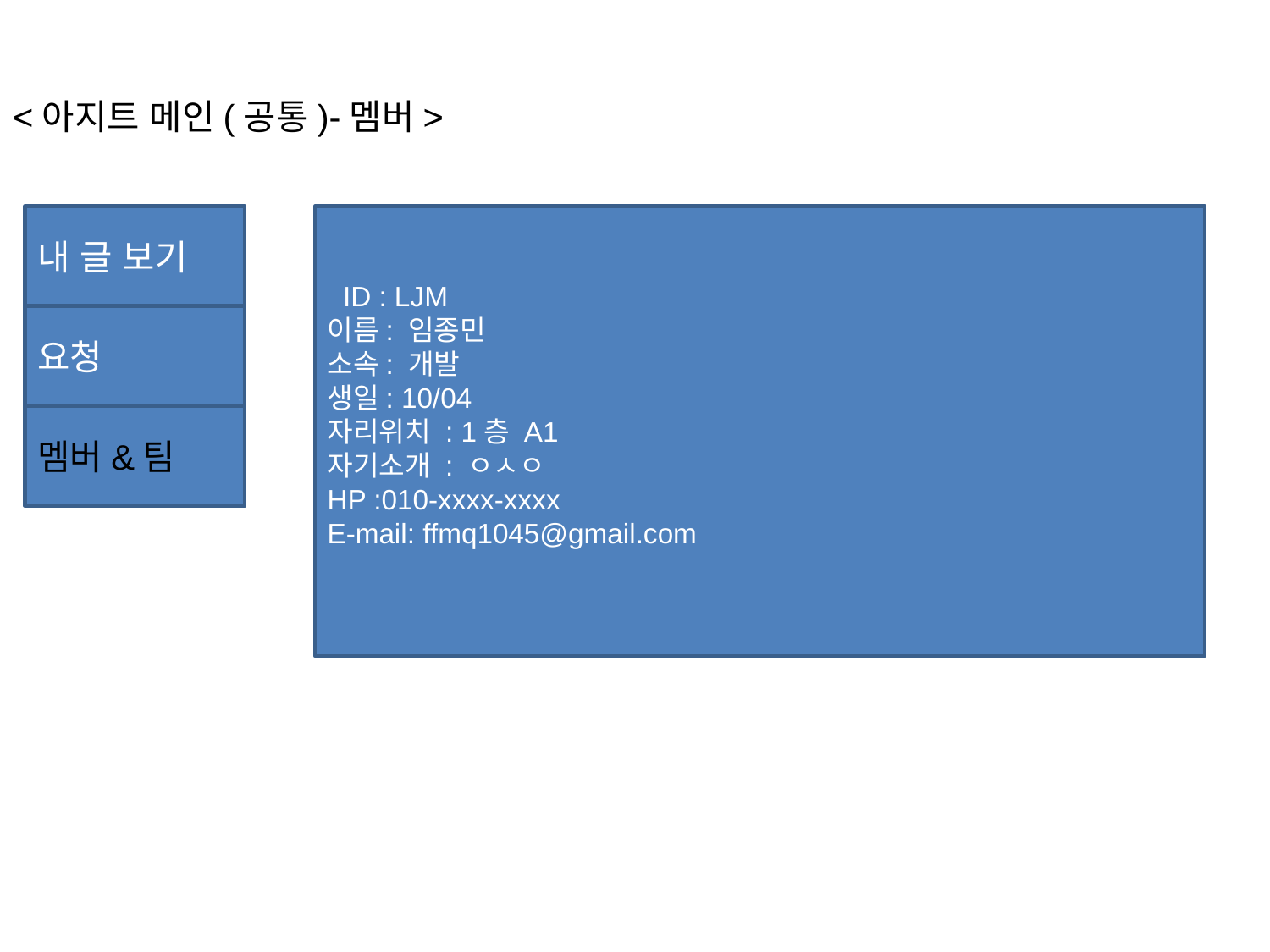

<아지트 메인(공통)-멤버>
내 글 보기
  ID : LJM
이름: 임종민
소속: 개발
생일: 10/04
자리위치 : 1층 A1
자기소개 : ㅇㅅㅇ
HP :010-xxxx-xxxx
E-mail: ffmq1045@gmail.com

요청
멤버&팀